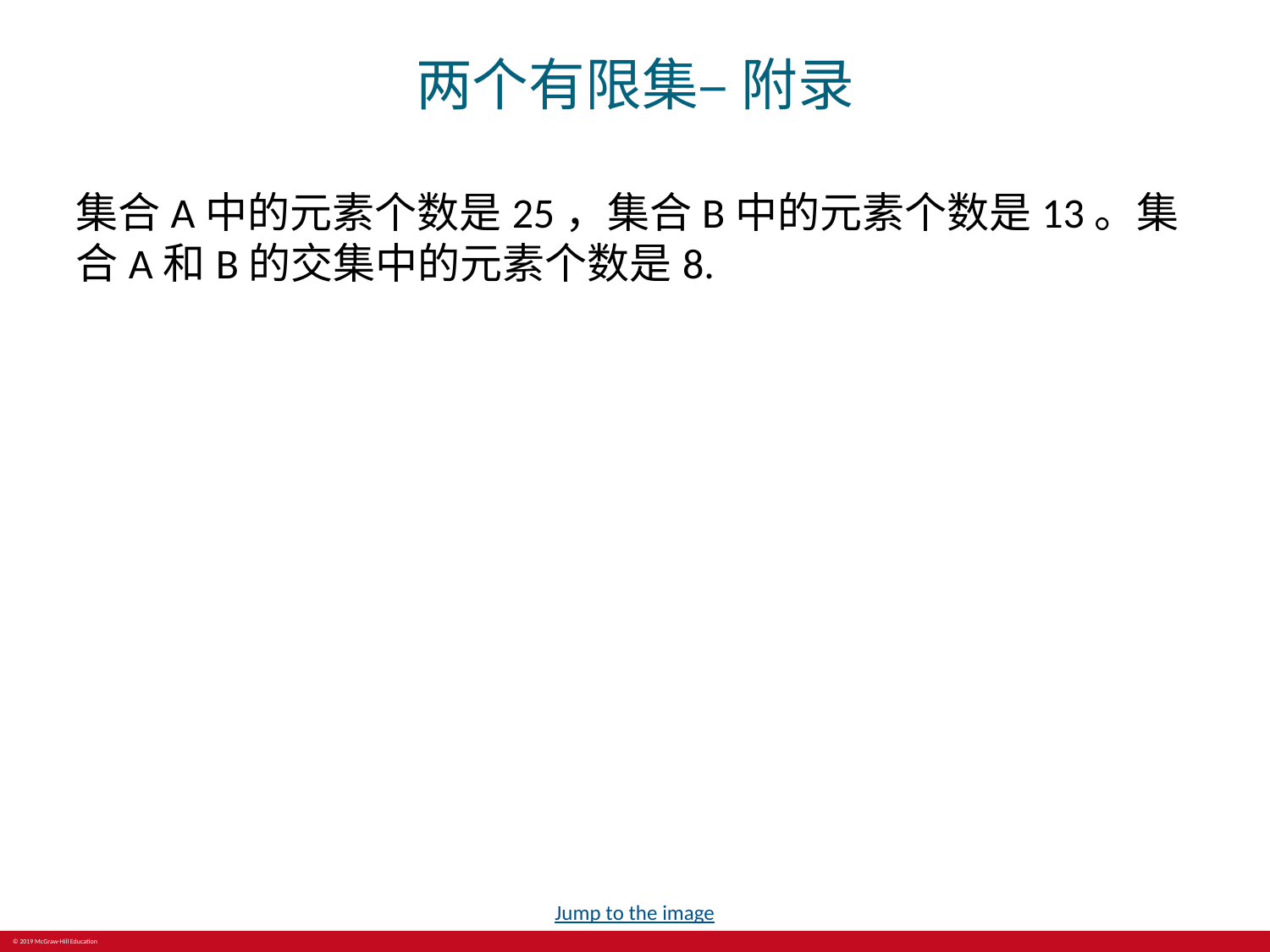

# 两个有限集– 附录
集合A中的元素个数是25，集合B中的元素个数是13。集合A和B的交集中的元素个数是8.
Jump to the image